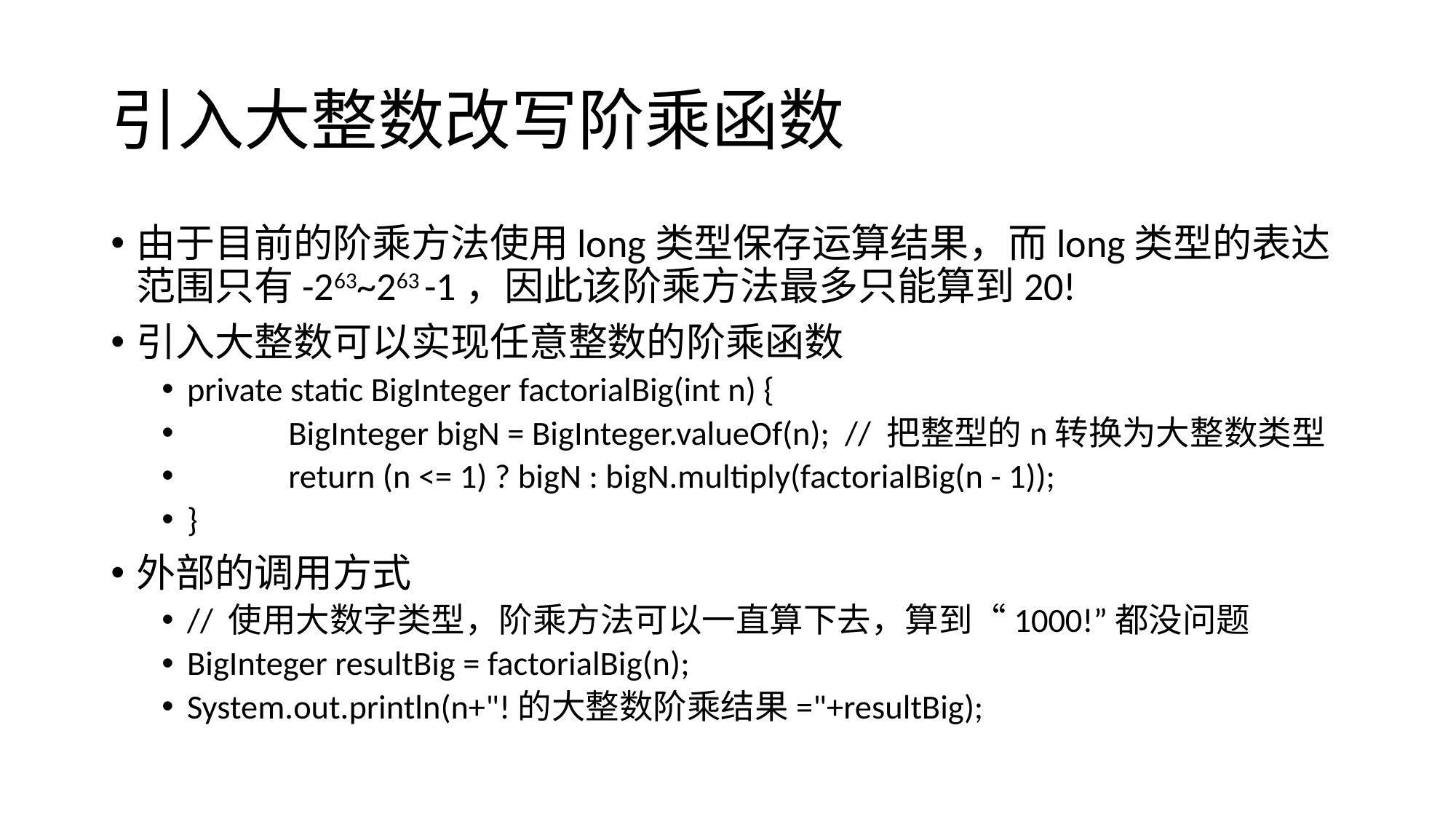

# 引入大整数改写阶乘函数
由于目前的阶乘方法使用long类型保存运算结果，而long类型的表达范围只有-263~263 -1，因此该阶乘方法最多只能算到20!
引入大整数可以实现任意整数的阶乘函数
private static BigInteger factorialBig(int n) {
	BigInteger bigN = BigInteger.valueOf(n);  // 把整型的n转换为大整数类型
	return (n <= 1) ? bigN : bigN.multiply(factorialBig(n - 1));
}
外部的调用方式
// 使用大数字类型，阶乘方法可以一直算下去，算到“1000!”都没问题
BigInteger resultBig = factorialBig(n);
System.out.println(n+"!的大整数阶乘结果="+resultBig);